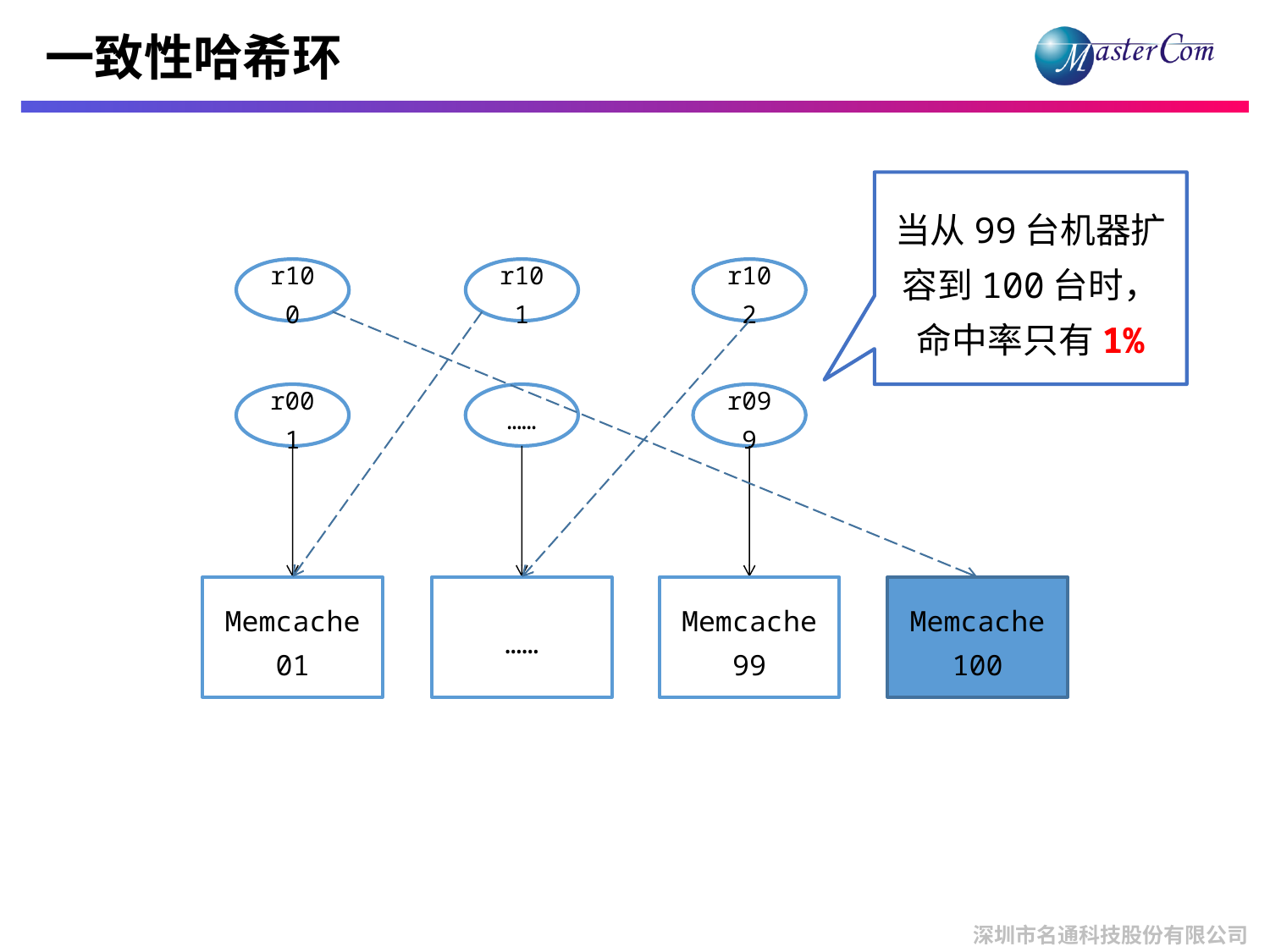

# 一致性哈希环
当从99台机器扩容到100台时，命中率只有1%
r100
r101
r102
r001
……
r099
Memcache 01
……
Memcache 99
Memcache 100